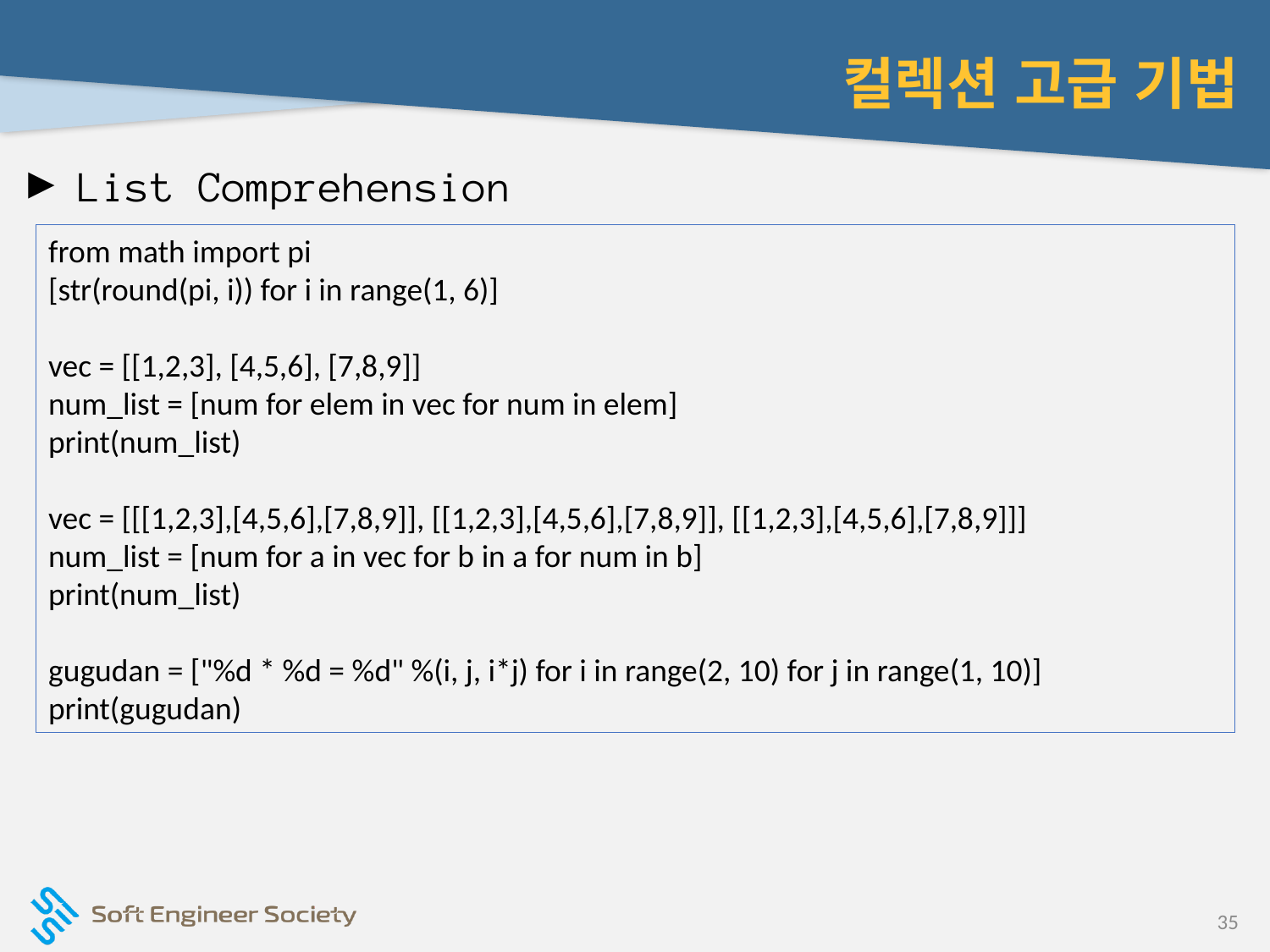

# 컬렉션 고급 기법
List Comprehension
from math import pi
[str(round(pi, i)) for i in range(1, 6)]

vec = [[1,2,3], [4,5,6], [7,8,9]]
num_list = [num for elem in vec for num in elem]
print(num_list)

vec = [[[1,2,3],[4,5,6],[7,8,9]], [[1,2,3],[4,5,6],[7,8,9]], [[1,2,3],[4,5,6],[7,8,9]]]
num_list = [num for a in vec for b in a for num in b]
print(num_list)

gugudan = ["%d * %d = %d" %(i, j, i*j) for i in range(2, 10) for j in range(1, 10)]
print(gugudan)
35